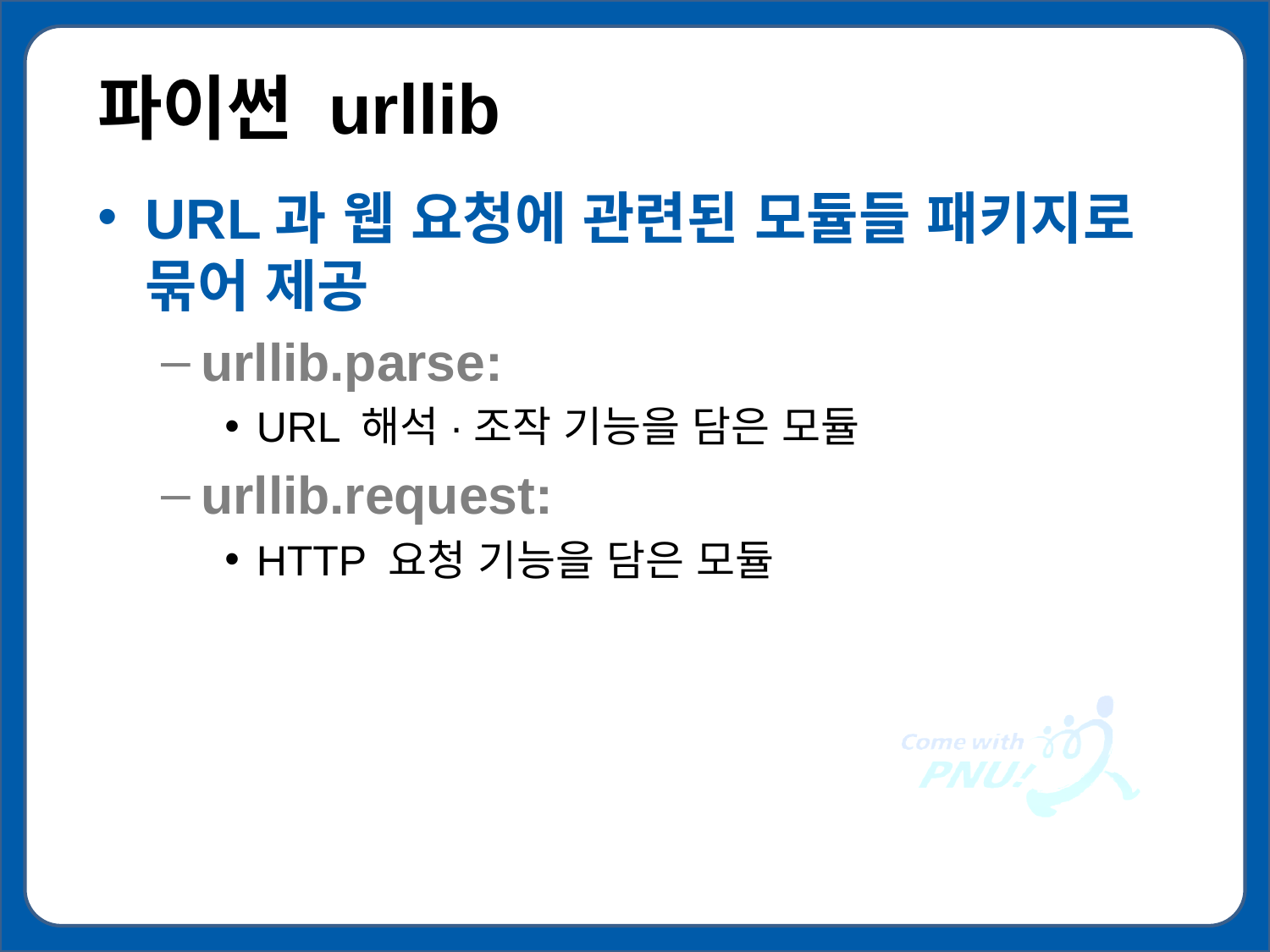

# 파이썬 urllib
URL과 웹 요청에 관련된 모듈들 패키지로 묶어 제공
urllib.parse:
URL 해석·조작 기능을 담은 모듈
urllib.request:
HTTP 요청 기능을 담은 모듈